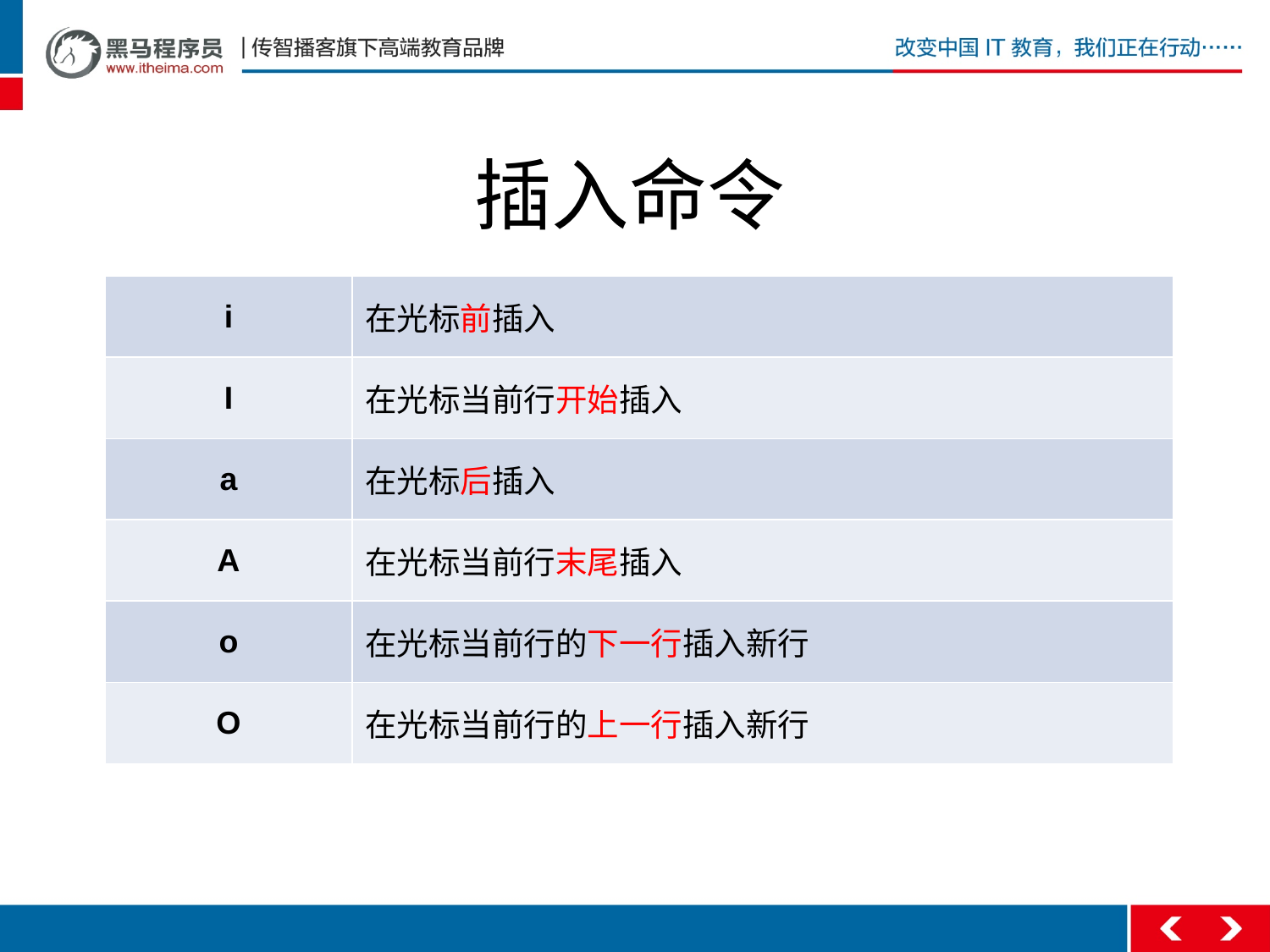

# 插入命令
| i | 在光标前插入 |
| --- | --- |
| I | 在光标当前行开始插入 |
| a | 在光标后插入 |
| A | 在光标当前行末尾插入 |
| o | 在光标当前行的下一行插入新行 |
| O | 在光标当前行的上一行插入新行 |